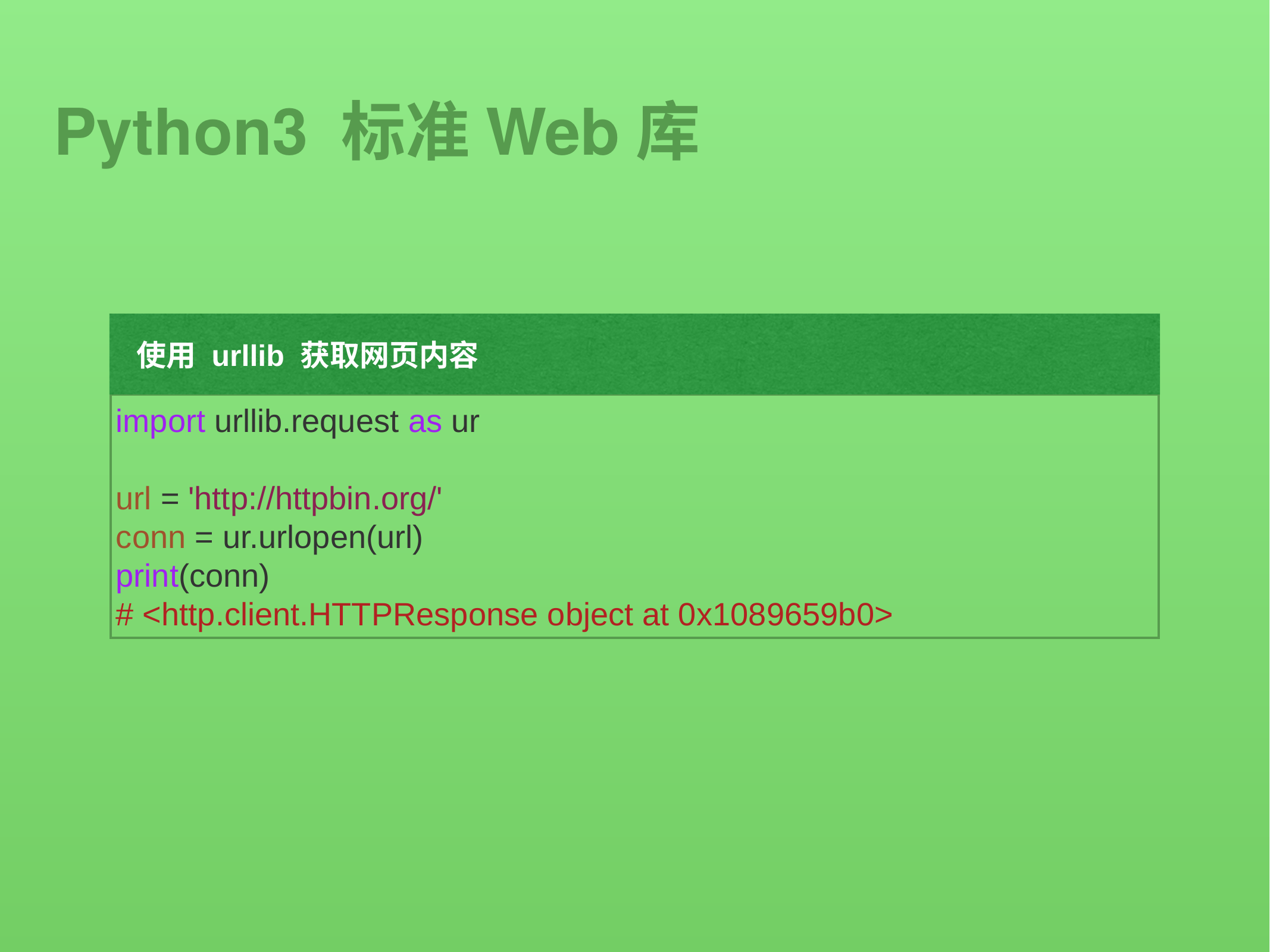

13
Python3 标准Web库
使用 urllib 获取网页内容
import urllib.request as ur

url = 'http://httpbin.org/'
conn = ur.urlopen(url)
print(conn)
# <http.client.HTTPResponse object at 0x1089659b0>